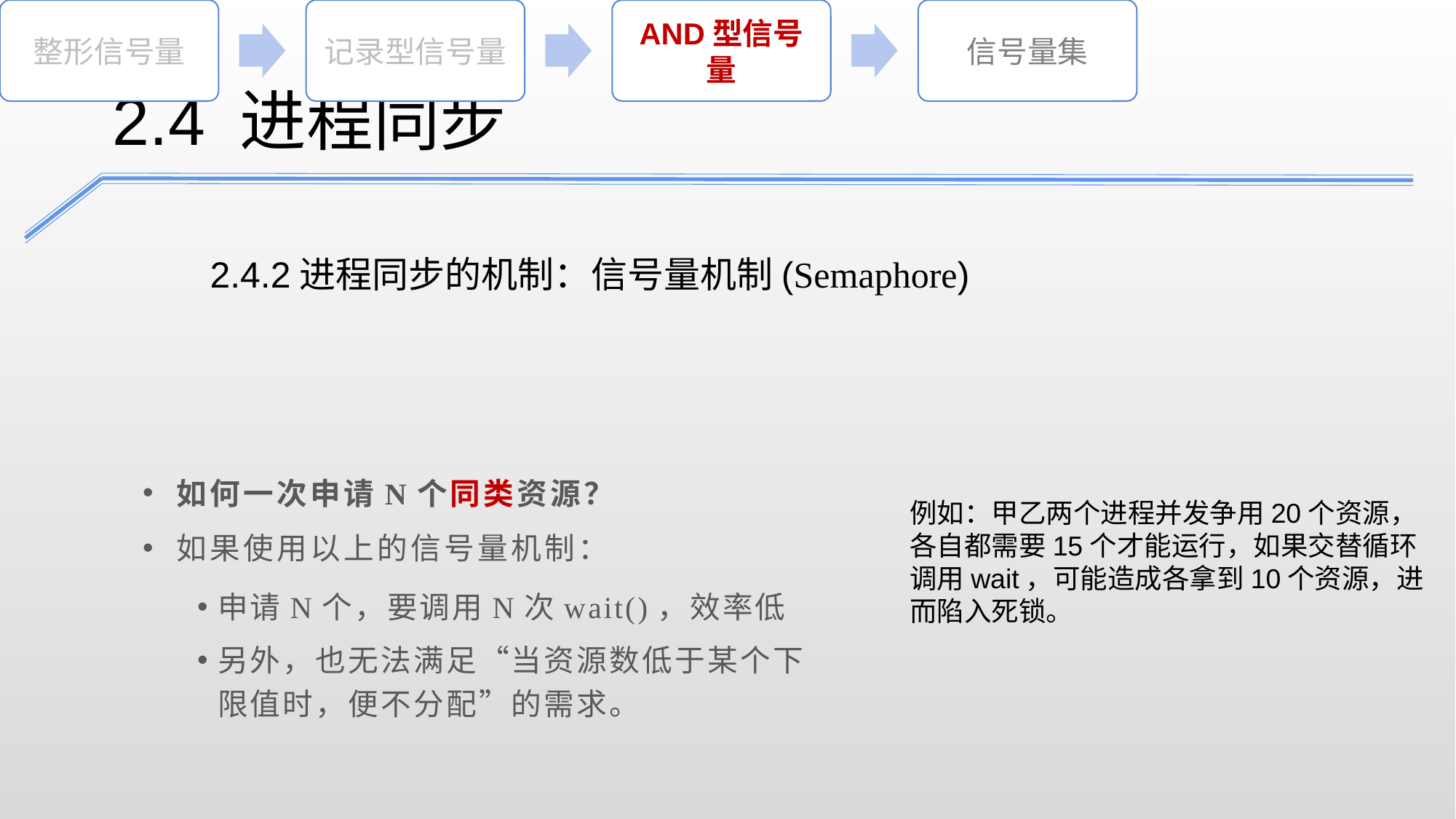

2.4 进程同步
2.4.2进程同步的机制：信号量机制(Semaphore)
整形信号量

记录型信号量

AND型信号量

信号量集
如何一次申请N个同类资源？
如果使用以上的信号量机制：
申请N个，要调用N次wait()，效率低
另外，也无法满足“当资源数低于某个下限值时，便不分配”的需求。
例如：甲乙两个进程并发争用20个资源，各自都需要15个才能运行，如果交替循环调用wait，可能造成各拿到10个资源，进而陷入死锁。